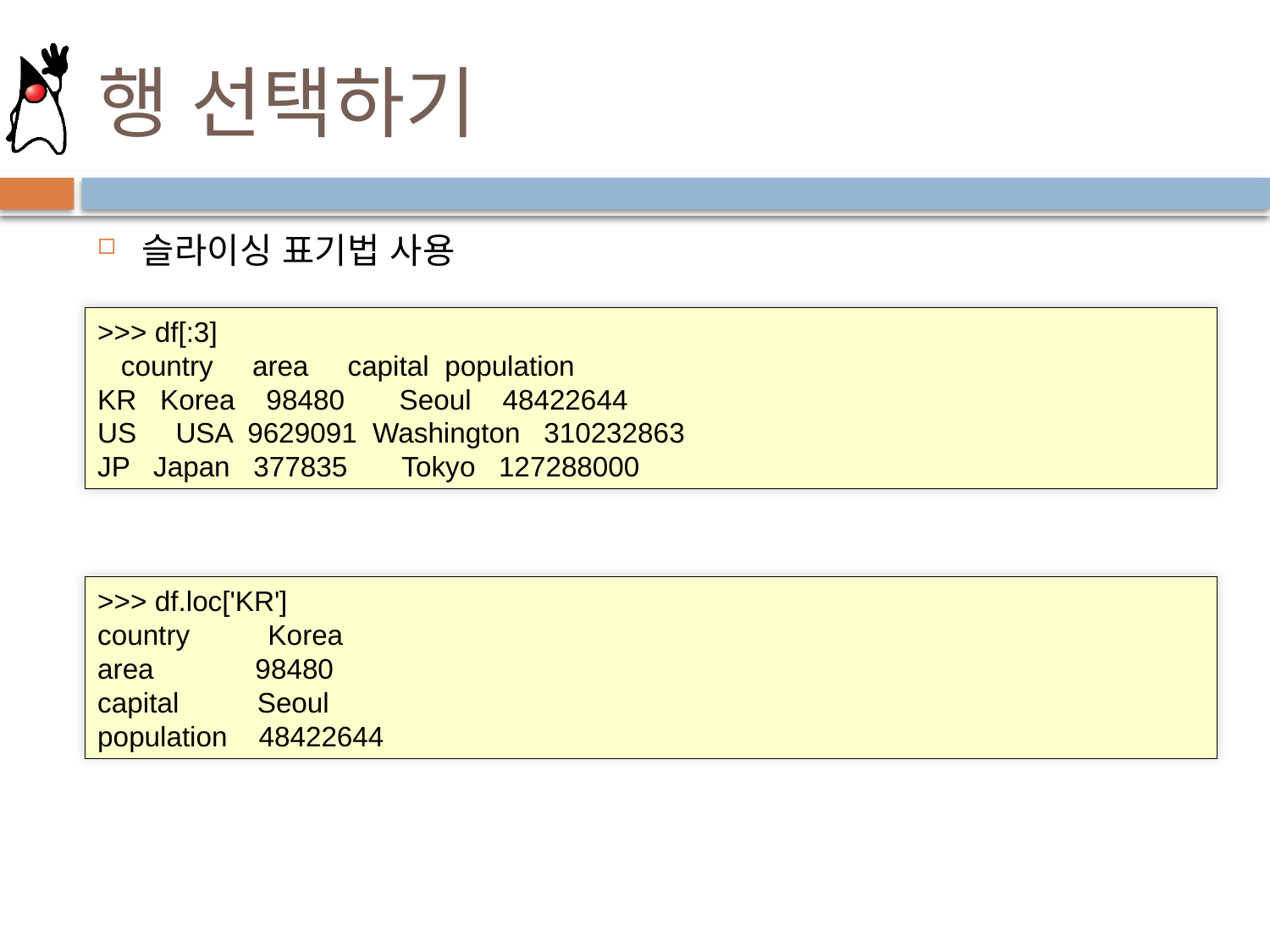

# 행 선택하기
슬라이싱 표기법 사용
>>> df[:3]
   country     area     capital  population
KR   Korea    98480       Seoul    48422644
US     USA  9629091  Washington   310232863
JP   Japan   377835       Tokyo   127288000
>>> df.loc['KR']
country          Korea
area             98480
capital          Seoul
population    48422644